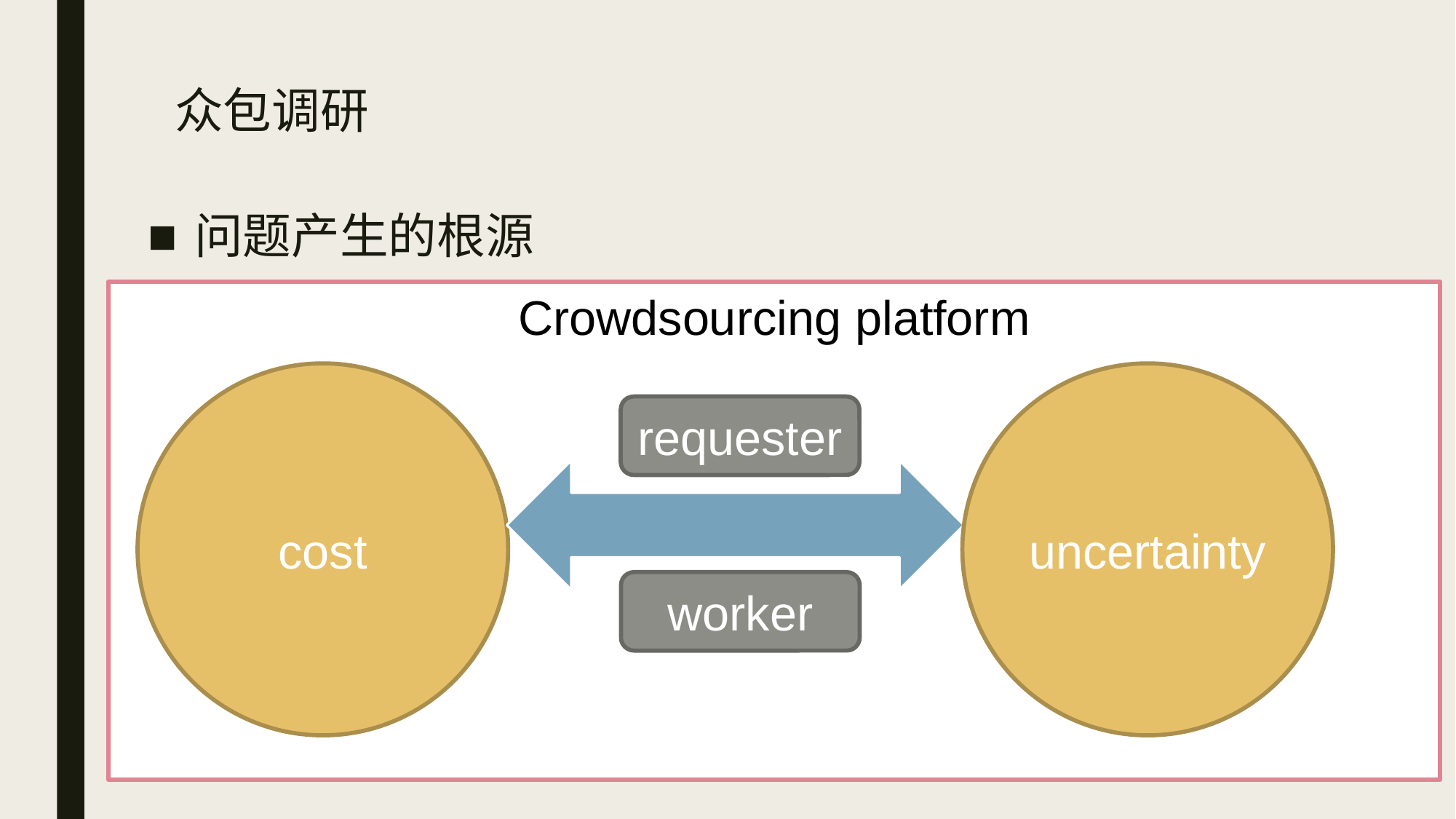

# 众包调研
问题产生的根源
Crowdsourcing platform
cost
uncertainty
requester

worker